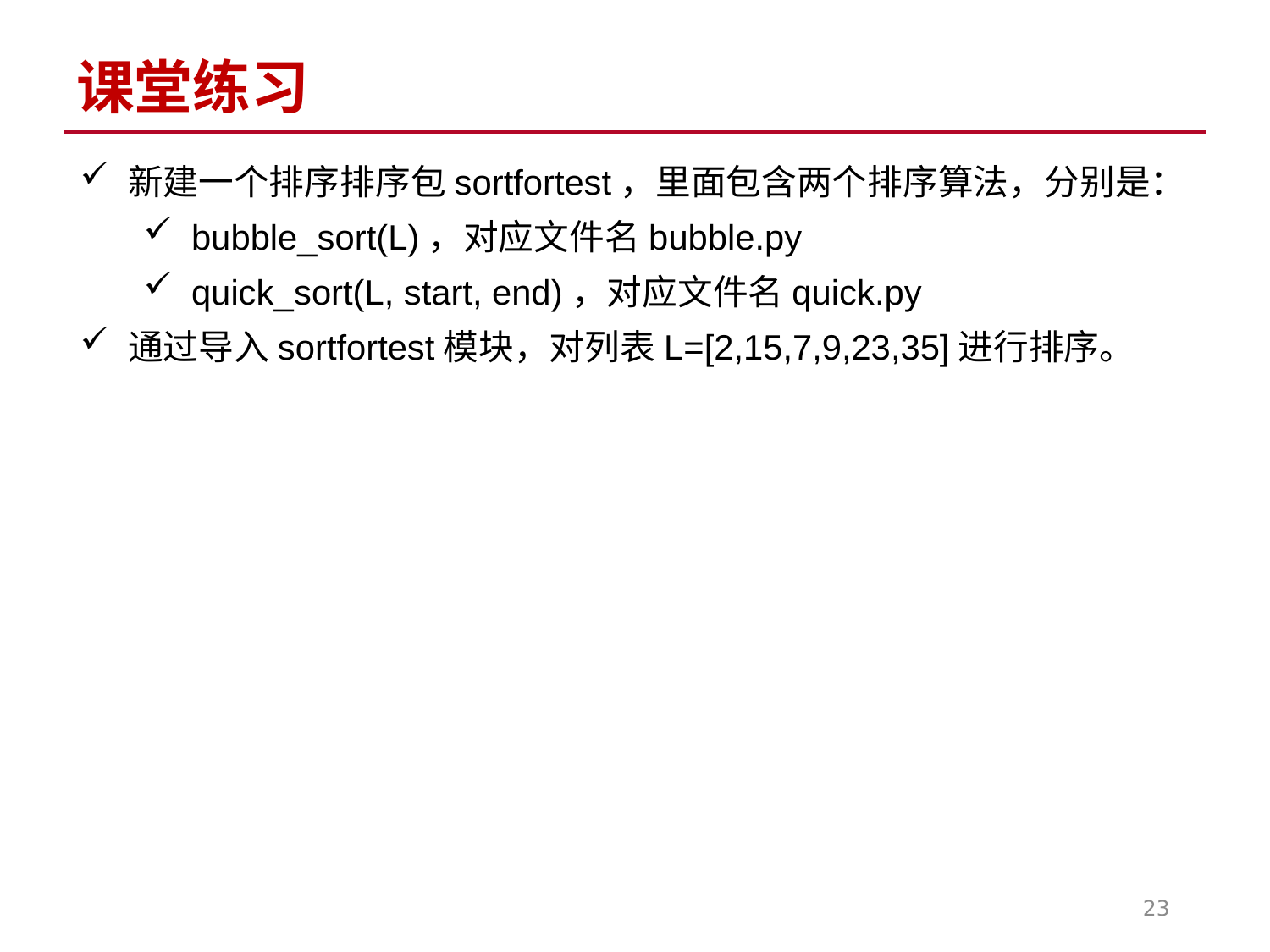

# 课堂练习
新建一个排序排序包sortfortest，里面包含两个排序算法，分别是：
bubble_sort(L)，对应文件名bubble.py
quick_sort(L, start, end)，对应文件名quick.py
通过导入sortfortest模块，对列表L=[2,15,7,9,23,35]进行排序。
23